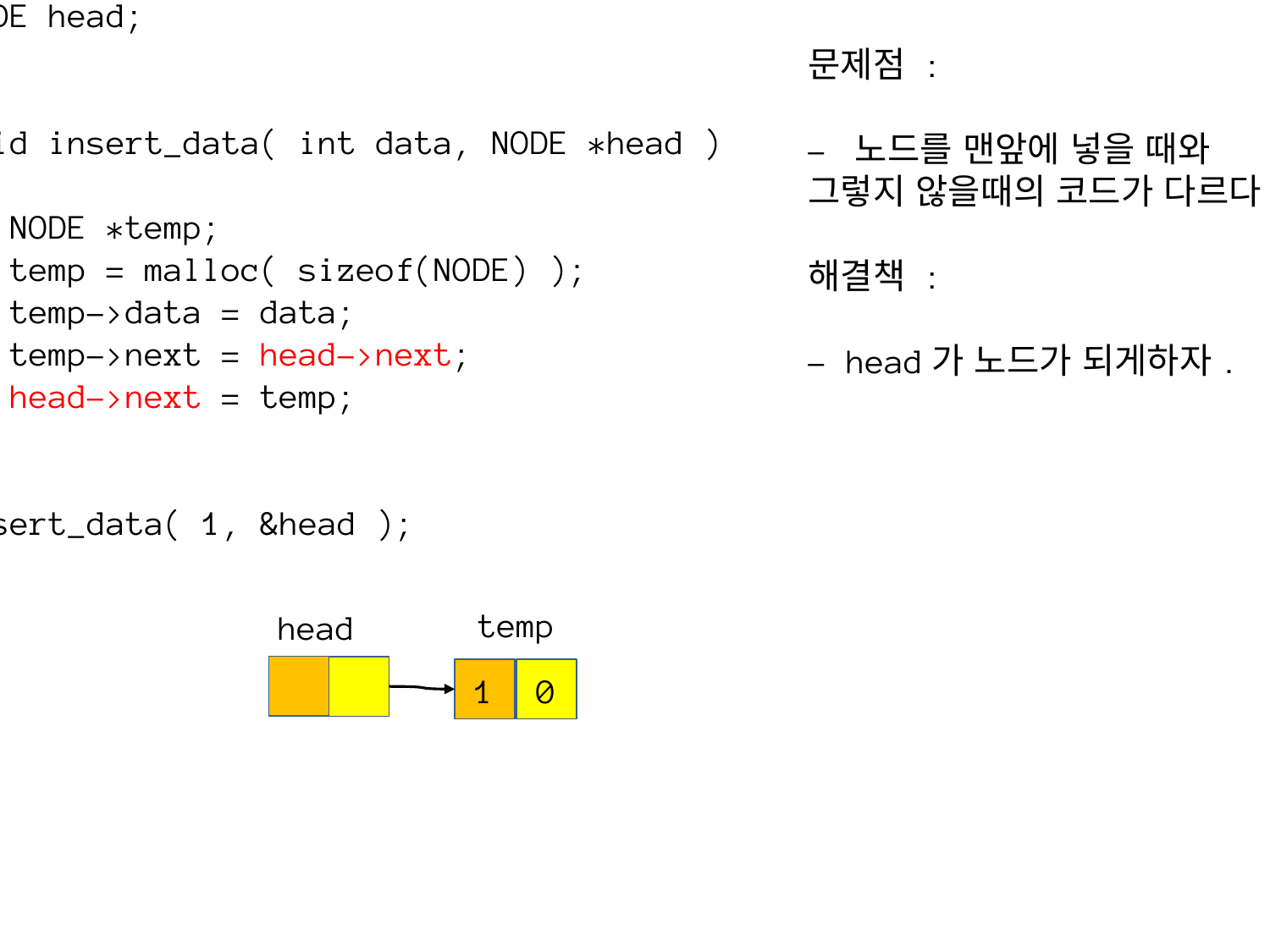

NODE head;

void insert_data( int data, NODE *head )
{
   NODE *temp;
   temp = malloc( sizeof(NODE) );
   temp->data = data;
   temp->next = head->next;
   head->next = temp;
}

insert_data( 1, &head );
문제점 :

- 노드를 맨앞에 넣을 때와
그렇지 않을때의 코드가 다르다.

해결책 :

- head가 노드가 되게하자.
temp
head

1
0